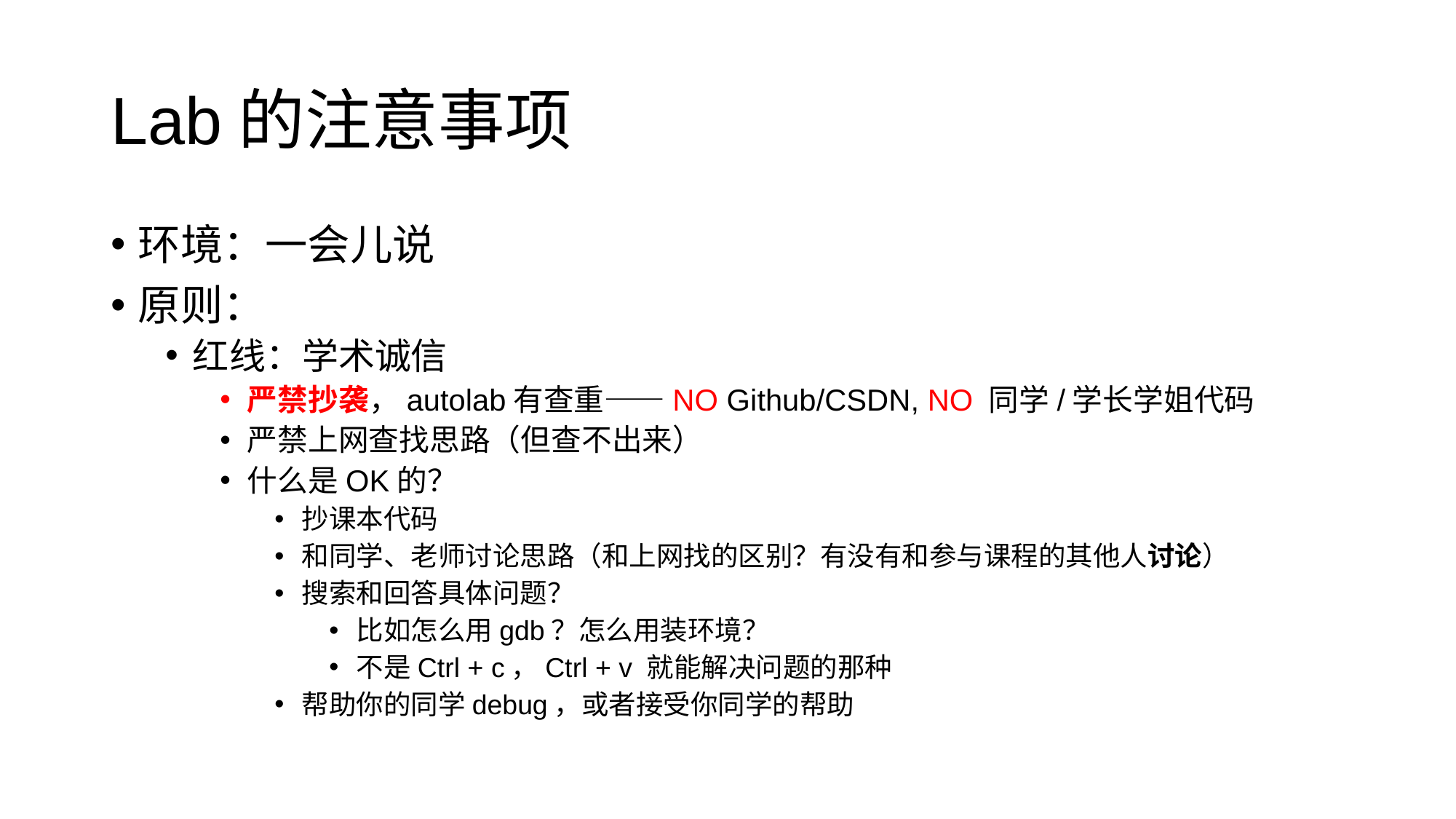

# Lab的注意事项
环境：一会儿说
原则：
红线：学术诚信
严禁抄袭，autolab有查重——NO Github/CSDN, NO 同学/学长学姐代码
严禁上网查找思路（但查不出来）
什么是OK的？
抄课本代码
和同学、老师讨论思路（和上网找的区别？有没有和参与课程的其他人讨论）
搜索和回答具体问题？
比如怎么用gdb？怎么用装环境？
不是Ctrl + c，Ctrl + v 就能解决问题的那种
帮助你的同学debug，或者接受你同学的帮助